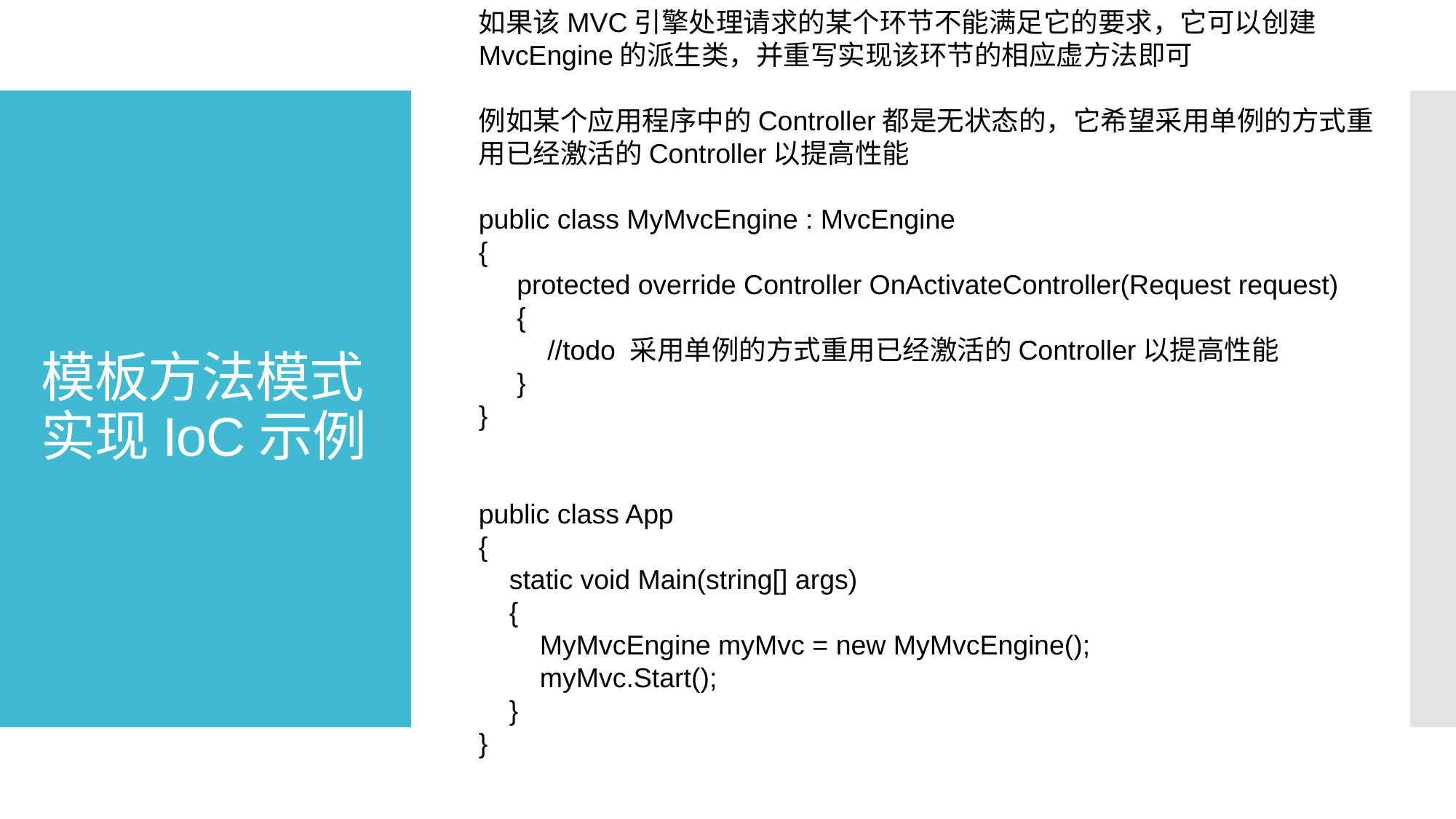

如果该MVC引擎处理请求的某个环节不能满足它的要求，它可以创建MvcEngine的派生类，并重写实现该环节的相应虚方法即可

例如某个应用程序中的Controller都是无状态的，它希望采用单例的方式重用已经激活的Controller以提高性能

public class MyMvcEngine : MvcEngine
{
     protected override Controller OnActivateController(Request request)
     {
         //todo 采用单例的方式重用已经激活的Controller以提高性能
     }
}

public class App
{
    static void Main(string[] args)
    {
        MyMvcEngine myMvc = new MyMvcEngine();
        myMvc.Start();
    }
}
# 模板方法模式实现IoC示例